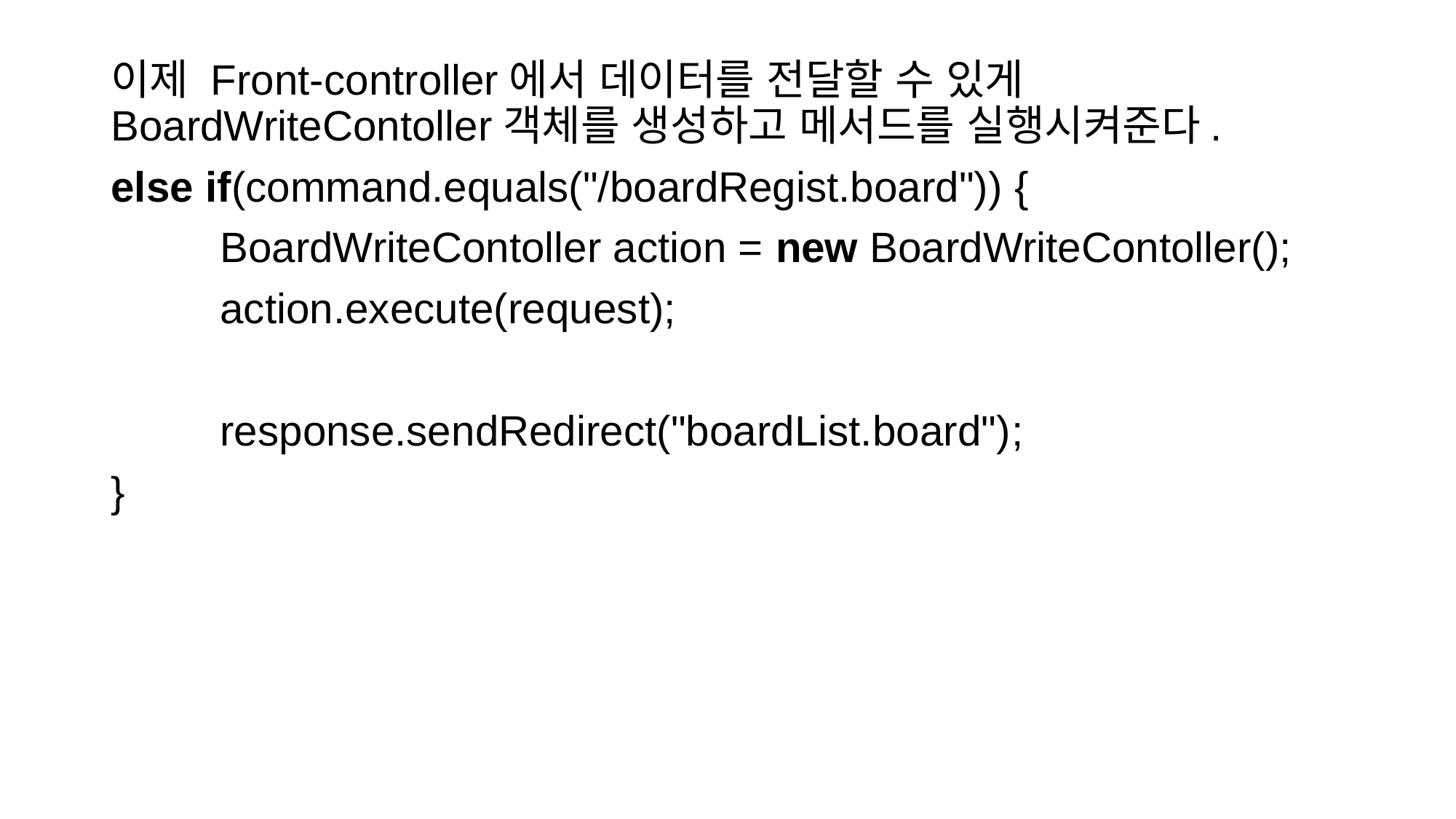

이제 Front-controller에서 데이터를 전달할 수 있게 BoardWriteContoller객체를 생성하고 메서드를 실행시켜준다.
else if(command.equals("/boardRegist.board")) {
	BoardWriteContoller action = new BoardWriteContoller();
	action.execute(request);

	response.sendRedirect("boardList.board");
}